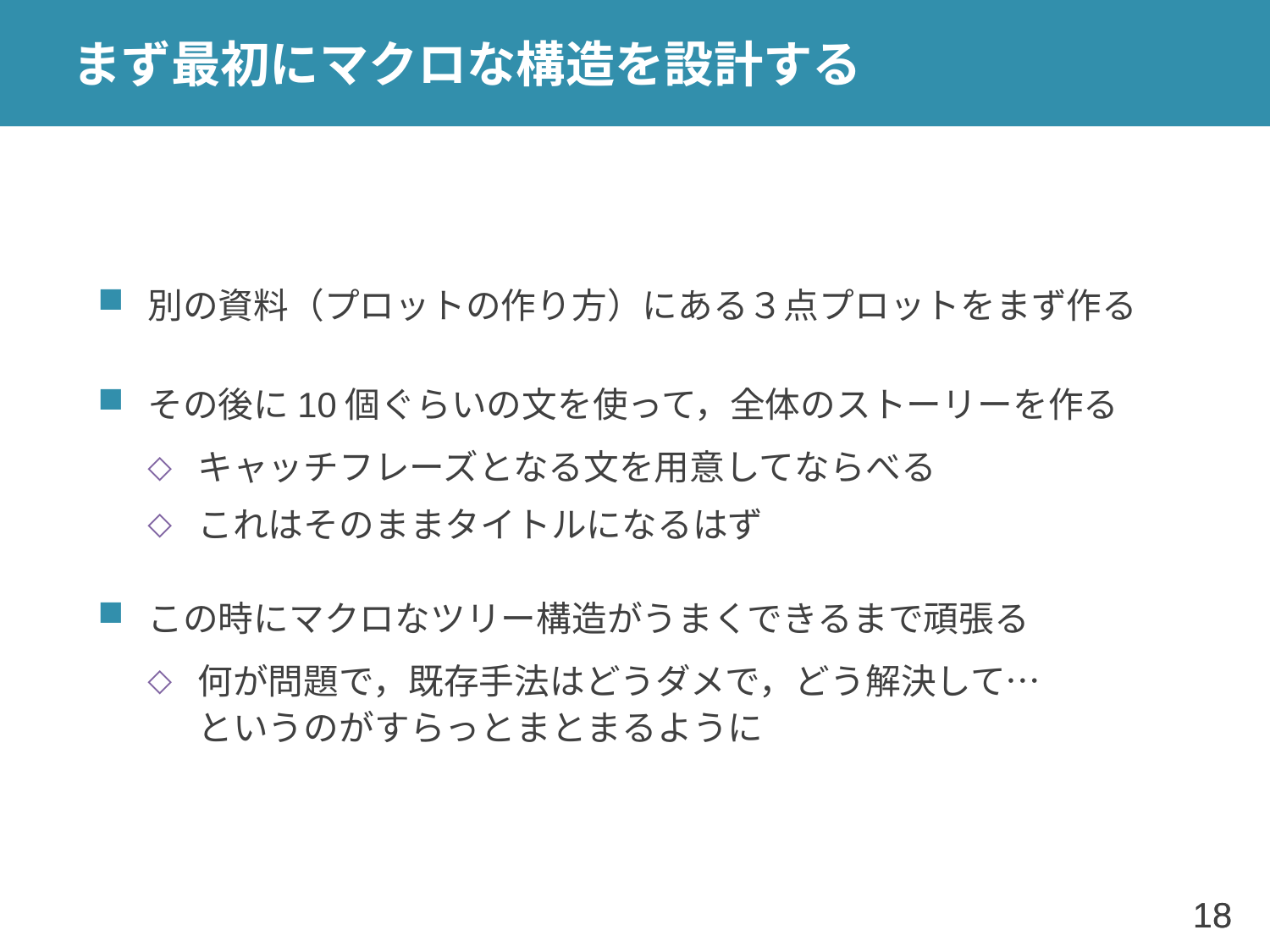

# まず最初にマクロな構造を設計する
別の資料（プロットの作り方）にある３点プロットをまず作る
その後に10個ぐらいの文を使って，全体のストーリーを作る
キャッチフレーズとなる文を用意してならべる
これはそのままタイトルになるはず
この時にマクロなツリー構造がうまくできるまで頑張る
何が問題で，既存手法はどうダメで，どう解決して…
というのがすらっとまとまるように